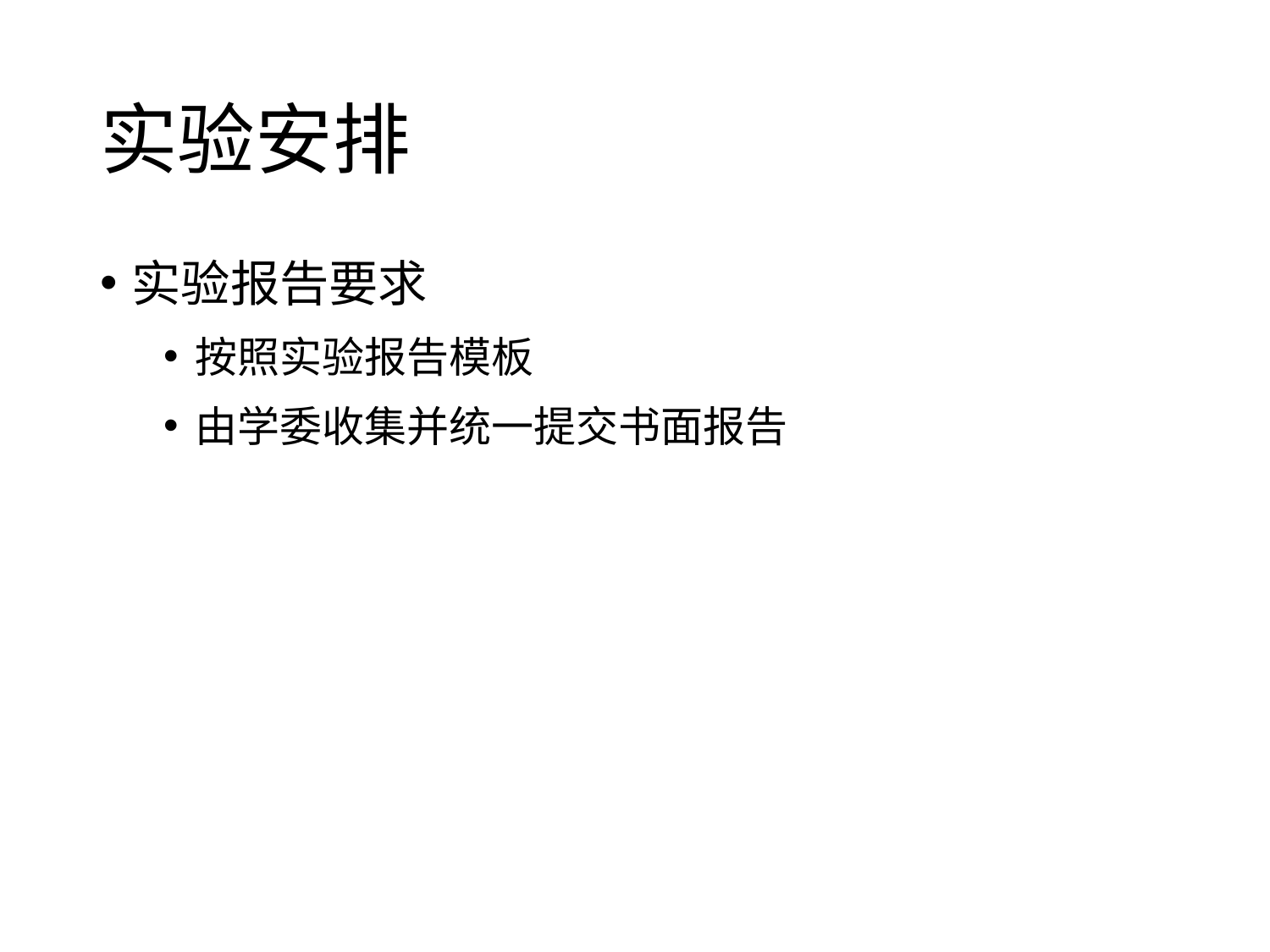

# 实验安排
实验报告要求
按照实验报告模板
由学委收集并统一提交书面报告